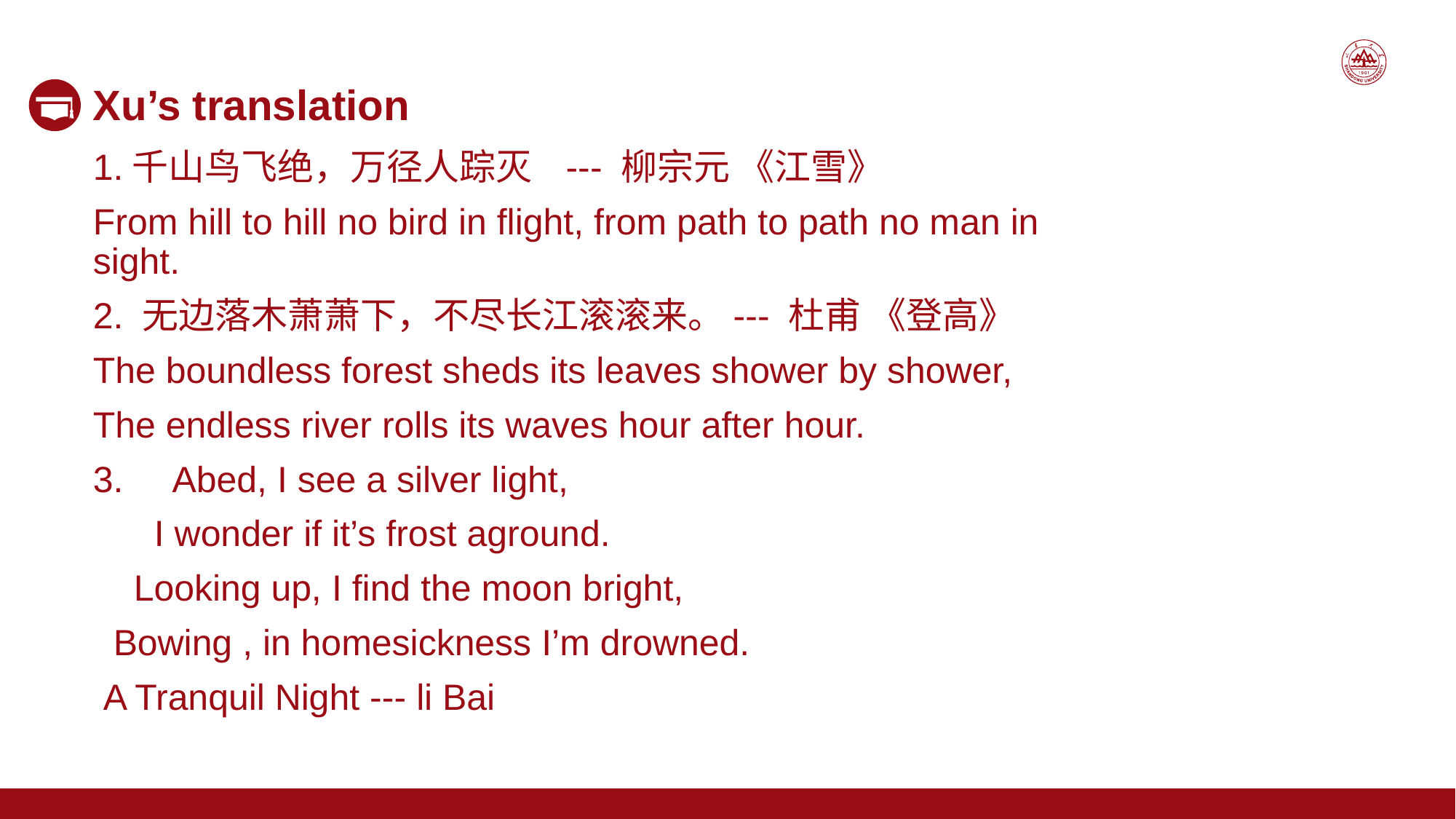

Xu’s translation
1.千山鸟飞绝，万径人踪灭   --- 柳宗元 《江雪》
From hill to hill no bird in flight, from path to path no man in sight.
2. 无边落木萧萧下，不尽长江滚滚来。--- 杜甫 《登高》
The boundless forest sheds its leaves shower by shower,
The endless river rolls its waves hour after hour.
3.     Abed, I see a silver light,
      I wonder if it’s frost aground.
    Looking up, I find the moon bright,
  Bowing , in homesickness I’m drowned.
 A Tranquil Night --- li Bai